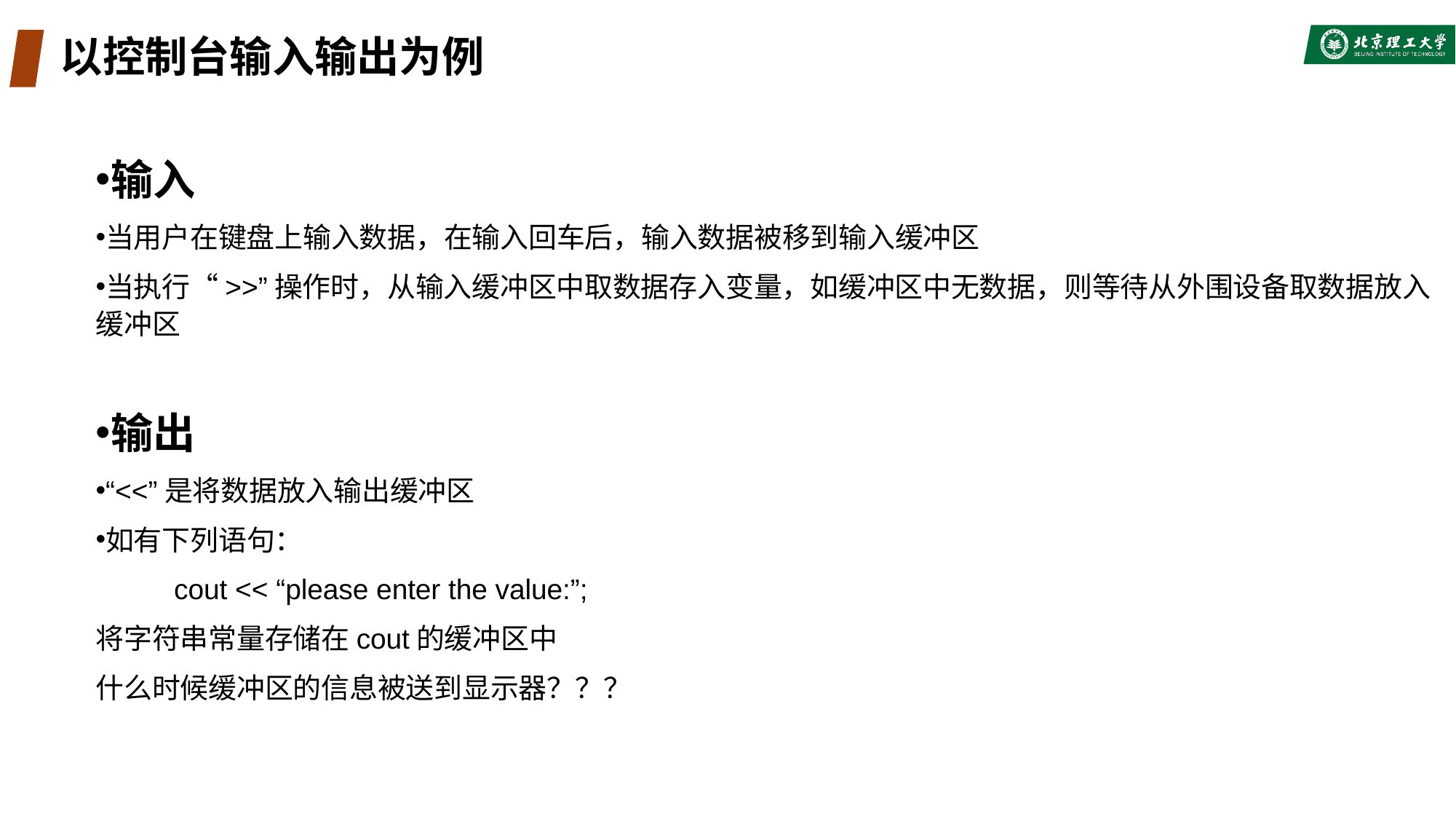

# 以控制台输入输出为例
输入
当用户在键盘上输入数据，在输入回车后，输入数据被移到输入缓冲区
当执行“>>”操作时，从输入缓冲区中取数据存入变量，如缓冲区中无数据，则等待从外围设备取数据放入缓冲区

输出
“<<”是将数据放入输出缓冲区
如有下列语句：
          cout << “please enter the value:”;
将字符串常量存储在cout的缓冲区中
什么时候缓冲区的信息被送到显示器？？？